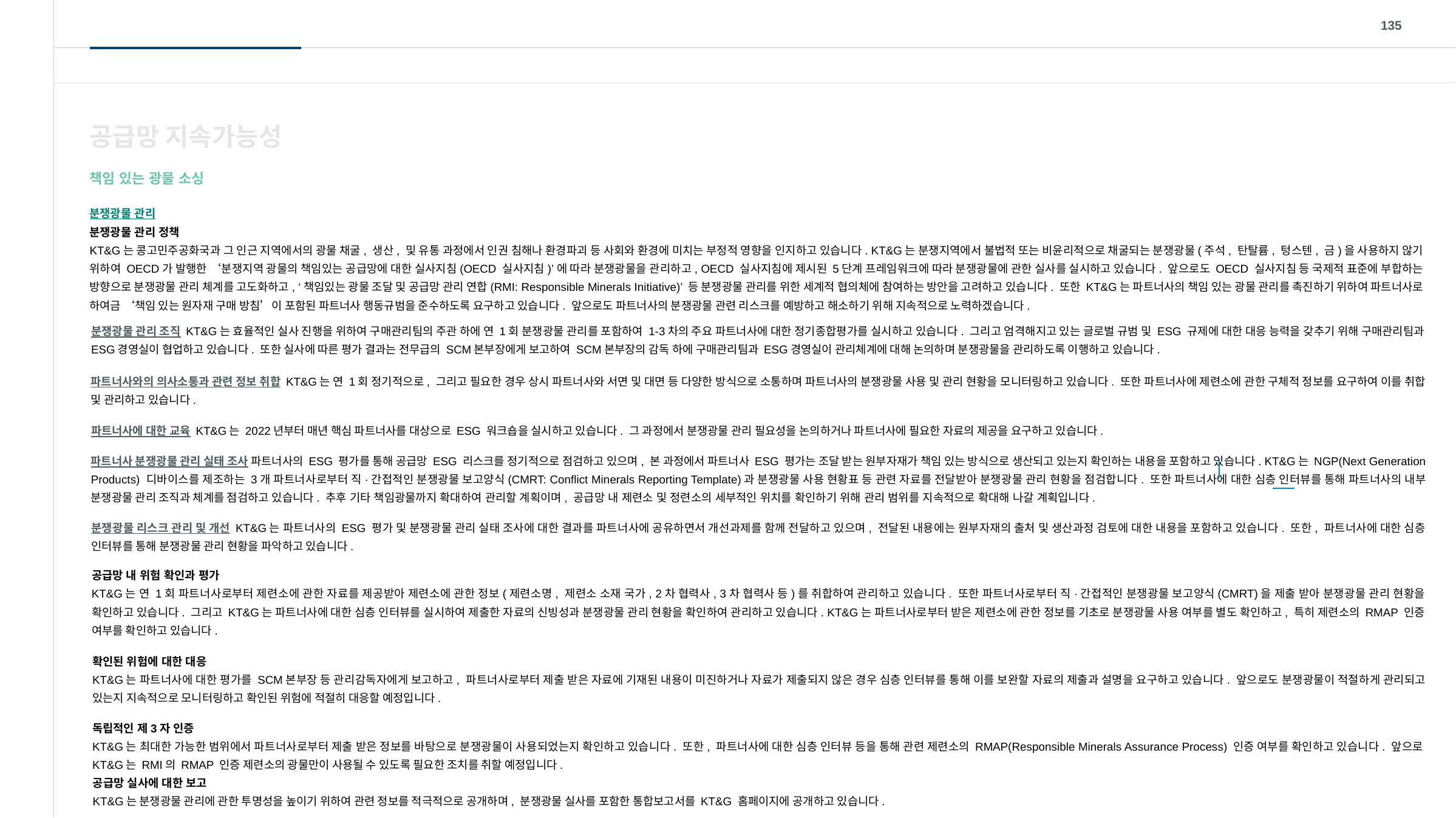

135
공급망 지속가능성
책임 있는 광물 소싱
분쟁광물 관리
분쟁광물 관리 정책
KT&G는 콩고민주공화국과 그 인근 지역에서의 광물 채굴, 생산, 및 유통 과정에서 인권 침해나 환경파괴 등 사회와 환경에 미치는 부정적 영향을 인지하고 있습니다. KT&G는 분쟁지역에서 불법적 또는 비윤리적으로 채굴되는 분쟁광물(주석, 탄탈륨, 텅스텐, 금)을 사용하지 않기 위하여 OECD가 발행한 ‘분쟁지역 광물의 책임있는 공급망에 대한 실사지침(OECD 실사지침)’에 따라 분쟁광물을 관리하고, OECD 실사지침에 제시된 5단계 프레임워크에 따라 분쟁광물에 관한 실사를 실시하고 있습니다. 앞으로도 OECD 실사지침 등 국제적 표준에 부합하는 방향으로 분쟁광물 관리 체계를 고도화하고, ‘책임있는 광물 조달 및 공급망 관리 연합(RMI: Responsible Minerals Initiative)’ 등 분쟁광물 관리를 위한 세계적 협의체에 참여하는 방안을 고려하고 있습니다. 또한 KT&G는 파트너사의 책임 있는 광물 관리를 촉진하기 위하여 파트너사로 하여금 ‘책임 있는 원자재 구매 방침’이 포함된 파트너사 행동규범을 준수하도록 요구하고 있습니다. 앞으로도 파트너사의 분쟁광물 관련 리스크를 예방하고 해소하기 위해 지속적으로 노력하겠습니다.
분쟁광물 관리 조직 KT&G는 효율적인 실사 진행을 위하여 구매관리팀의 주관 하에 연 1회 분쟁광물 관리를 포함하여 1-3차의 주요 파트너사에 대한 정기종합평가를 실시하고 있습니다. 그리고 엄격해지고 있는 글로벌 규범 및 ESG 규제에 대한 대응 능력을 갖추기 위해 구매관리팀과 ESG경영실이 협업하고 있습니다. 또한 실사에 따른 평가 결과는 전무급의 SCM본부장에게 보고하여 SCM본부장의 감독 하에 구매관리팀과 ESG경영실이 관리체계에 대해 논의하며 분쟁광물을 관리하도록 이행하고 있습니다.
파트너사와의 의사소통과 관련 정보 취합 KT&G는 연 1회 정기적으로, 그리고 필요한 경우 상시 파트너사와 서면 및 대면 등 다양한 방식으로 소통하며 파트너사의 분쟁광물 사용 및 관리 현황을 모니터링하고 있습니다. 또한 파트너사에 제련소에 관한 구체적 정보를 요구하여 이를 취합 및 관리하고 있습니다.
파트너사에 대한 교육 KT&G는 2022년부터 매년 핵심 파트너사를 대상으로 ESG 워크숍을 실시하고 있습니다. 그 과정에서 분쟁광물 관리 필요성을 논의하거나 파트너사에 필요한 자료의 제공을 요구하고 있습니다.
파트너사 분쟁광물 관리 실태 조사 파트너사의 ESG 평가를 통해 공급망 ESG 리스크를 정기적으로 점검하고 있으며, 본 과정에서 파트너사 ESG 평가는 조달 받는 원부자재가 책임 있는 방식으로 생산되고 있는지 확인하는 내용을 포함하고 있습니다. KT&G는 NGP(Next Generation Products) 디바이스를 제조하는 3개 파트너사로부터 직·간접적인 분쟁광물 보고양식(CMRT: Conflict Minerals Reporting Template)과 분쟁광물 사용 현황표 등 관련 자료를 전달받아 분쟁광물 관리 현황을 점검합니다. 또한 파트너사에 대한 심층 인터뷰를 통해 파트너사의 내부 분쟁광물 관리 조직과 체계를 점검하고 있습니다. 추후 기타 책임광물까지 확대하여 관리할 계획이며, 공급망 내 제련소 및 정련소의 세부적인 위치를 확인하기 위해 관리 범위를 지속적으로 확대해 나갈 계획입니다.

분쟁광물 리스크 관리 및 개선 KT&G는 파트너사의 ESG 평가 및 분쟁광물 관리 실태 조사에 대한 결과를 파트너사에 공유하면서 개선과제를 함께 전달하고 있으며, 전달된 내용에는 원부자재의 출처 및 생산과정 검토에 대한 내용을 포함하고 있습니다. 또한, 파트너사에 대한 심층 인터뷰를 통해 분쟁광물 관리 현황을 파악하고 있습니다.
공급망 내 위험 확인과 평가
KT&G는 연 1회 파트너사로부터 제련소에 관한 자료를 제공받아 제련소에 관한 정보(제련소명, 제련소 소재 국가, 2차 협력사, 3차 협력사 등)를 취합하여 관리하고 있습니다. 또한 파트너사로부터 직·간접적인 분쟁광물 보고양식(CMRT)을 제출 받아 분쟁광물 관리 현황을 확인하고 있습니다. 그리고 KT&G는 파트너사에 대한 심층 인터뷰를 실시하여 제출한 자료의 신빙성과 분쟁광물 관리 현황을 확인하여 관리하고 있습니다. KT&G는 파트너사로부터 받은 제련소에 관한 정보를 기초로 분쟁광물 사용 여부를 별도 확인하고, 특히 제련소의 RMAP 인증 여부를 확인하고 있습니다.
확인된 위험에 대한 대응
KT&G는 파트너사에 대한 평가를 SCM본부장 등 관리감독자에게 보고하고, 파트너사로부터 제출 받은 자료에 기재된 내용이 미진하거나 자료가 제출되지 않은 경우 심층 인터뷰를 통해 이를 보완할 자료의 제출과 설명을 요구하고 있습니다. 앞으로도 분쟁광물이 적절하게 관리되고 있는지 지속적으로 모니터링하고 확인된 위험에 적절히 대응할 예정입니다.
독립적인 제3자 인증
KT&G는 최대한 가능한 범위에서 파트너사로부터 제출 받은 정보를 바탕으로 분쟁광물이 사용되었는지 확인하고 있습니다. 또한, 파트너사에 대한 심층 인터뷰 등을 통해 관련 제련소의 RMAP(Responsible Minerals Assurance Process) 인증 여부를 확인하고 있습니다. 앞으로 KT&G는 RMI의 RMAP 인증 제련소의 광물만이 사용될 수 있도록 필요한 조치를 취할 예정입니다.
공급망 실사에 대한 보고
KT&G는 분쟁광물 관리에 관한 투명성을 높이기 위하여 관련 정보를 적극적으로 공개하며, 분쟁광물 실사를 포함한 통합보고서를 KT&G 홈페이지에 공개하고 있습니다.